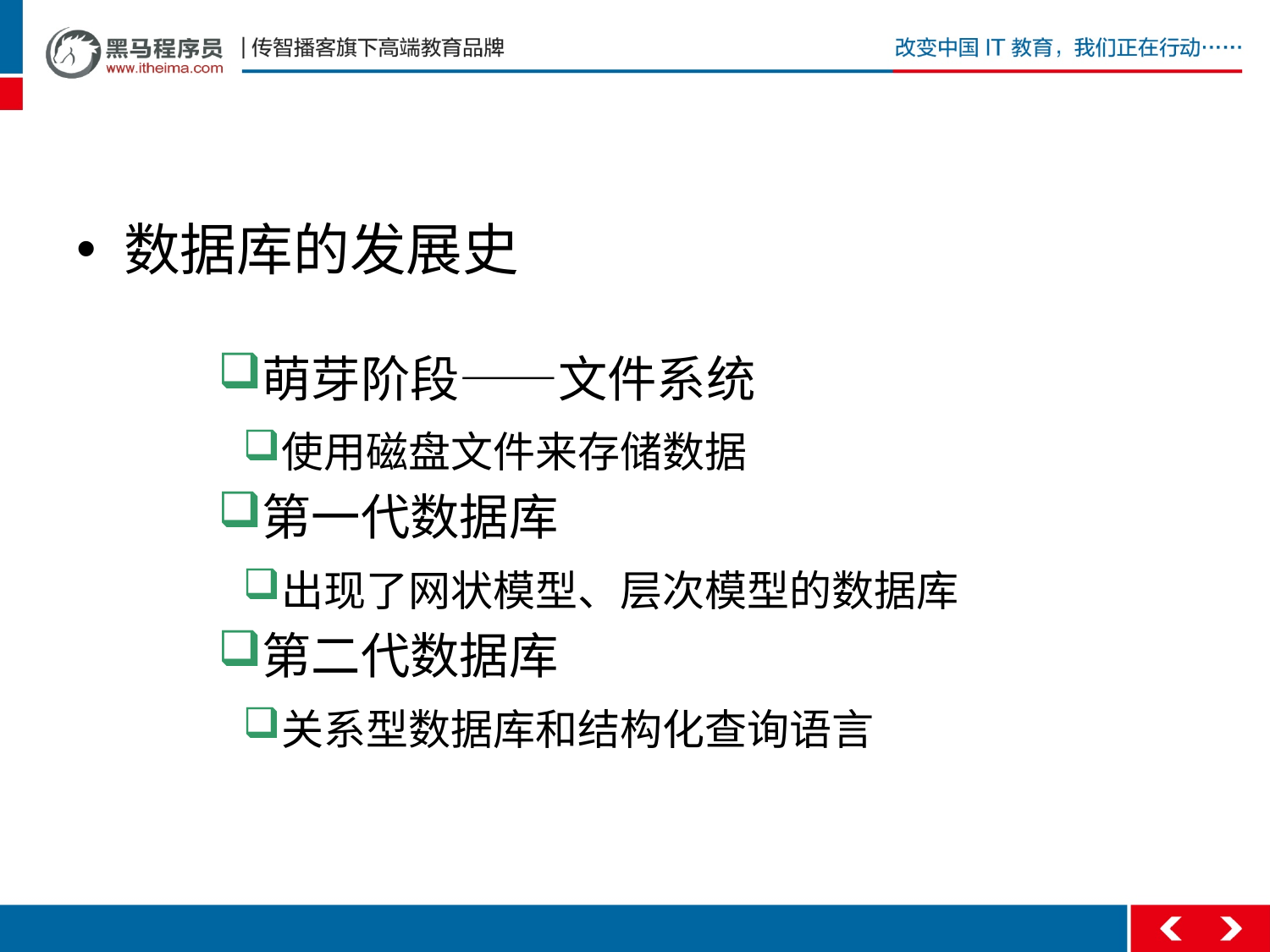

数据库的发展史
萌芽阶段——文件系统
使用磁盘文件来存储数据
第一代数据库
出现了网状模型、层次模型的数据库
第二代数据库
关系型数据库和结构化查询语言